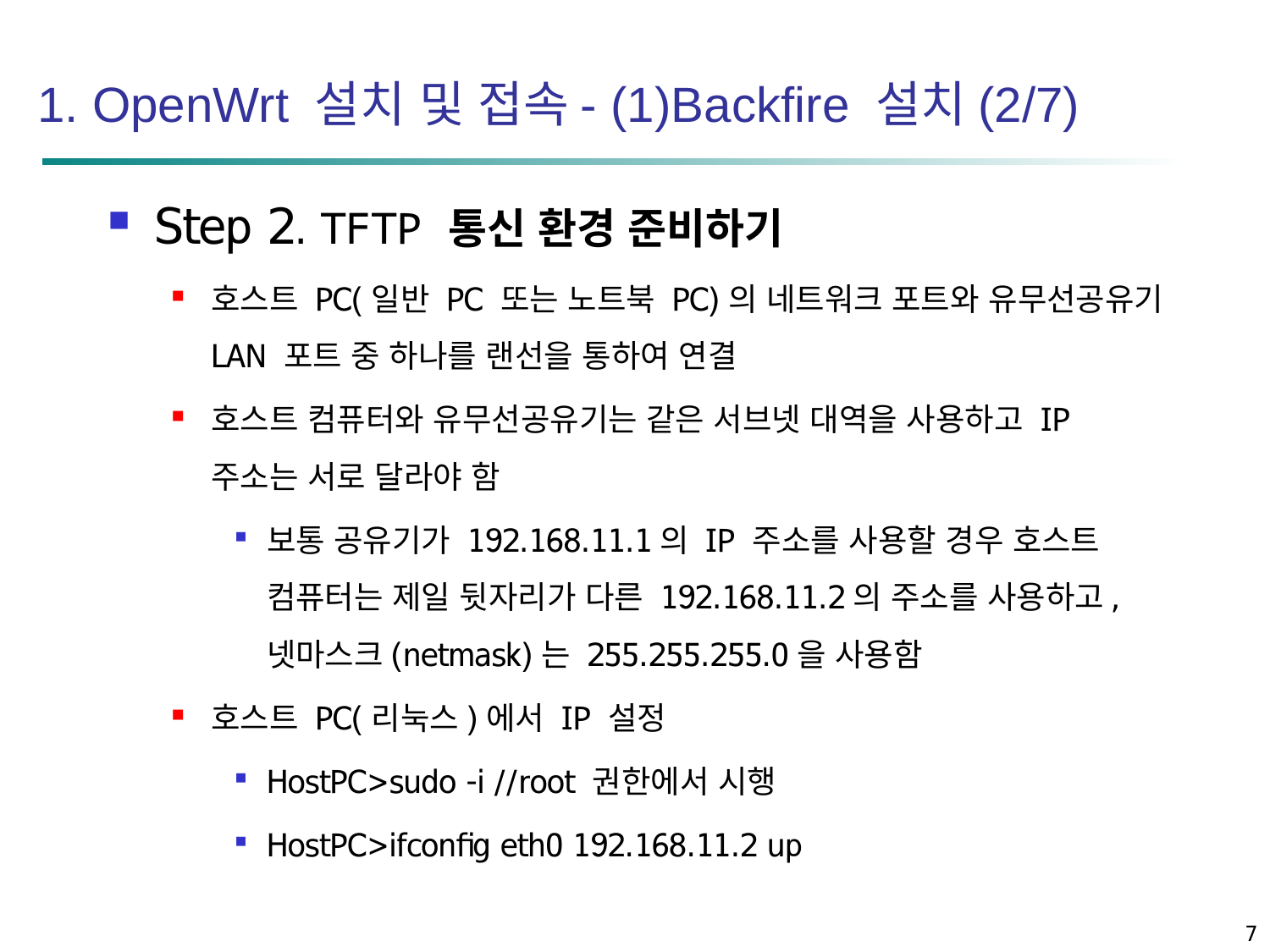

1. OpenWrt 설치 및 접속- (1)Backfire 설치(2/7)
Step 2. TFTP 통신 환경 준비하기
호스트 PC(일반 PC 또는 노트북 PC)의 네트워크 포트와 유무선공유기 LAN 포트 중 하나를 랜선을 통하여 연결
호스트 컴퓨터와 유무선공유기는 같은 서브넷 대역을 사용하고 IP 주소는 서로 달라야 함
보통 공유기가 192.168.11.1의 IP 주소를 사용할 경우 호스트 컴퓨터는 제일 뒷자리가 다른 192.168.11.2의 주소를 사용하고, 넷마스크(netmask)는 255.255.255.0을 사용함
호스트 PC(리눅스)에서 IP 설정
HostPC>sudo -i //root 권한에서 시행
HostPC>ifconfig eth0 192.168.11.2 up
7